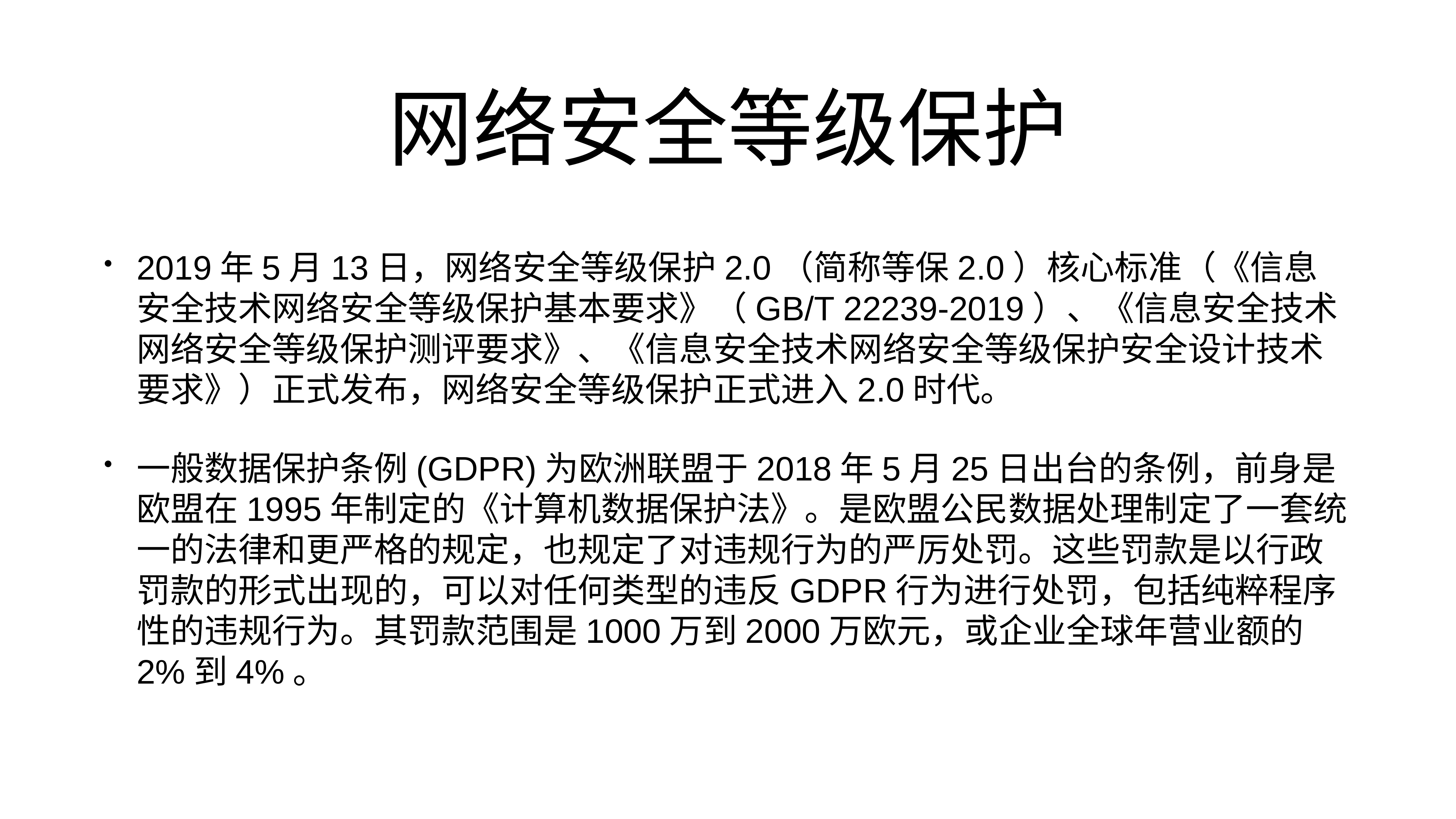

# 网络安全等级保护
2019年5月13日，网络安全等级保护2.0（简称等保2.0）核心标准（《信息安全技术网络安全等级保护基本要求》（GB/T 22239-2019）、《信息安全技术网络安全等级保护测评要求》、《信息安全技术网络安全等级保护安全设计技术要求》）正式发布，网络安全等级保护正式进入2.0时代。
一般数据保护条例(GDPR)为欧洲联盟于2018年5月25日出台的条例，前身是欧盟在1995年制定的《计算机数据保护法》。是欧盟公民数据处理制定了一套统一的法律和更严格的规定，也规定了对违规行为的严厉处罚。这些罚款是以行政罚款的形式出现的，可以对任何类型的违反GDPR行为进行处罚，包括纯粹程序性的违规行为。其罚款范围是1000万到2000万欧元，或企业全球年营业额的2%到4%。